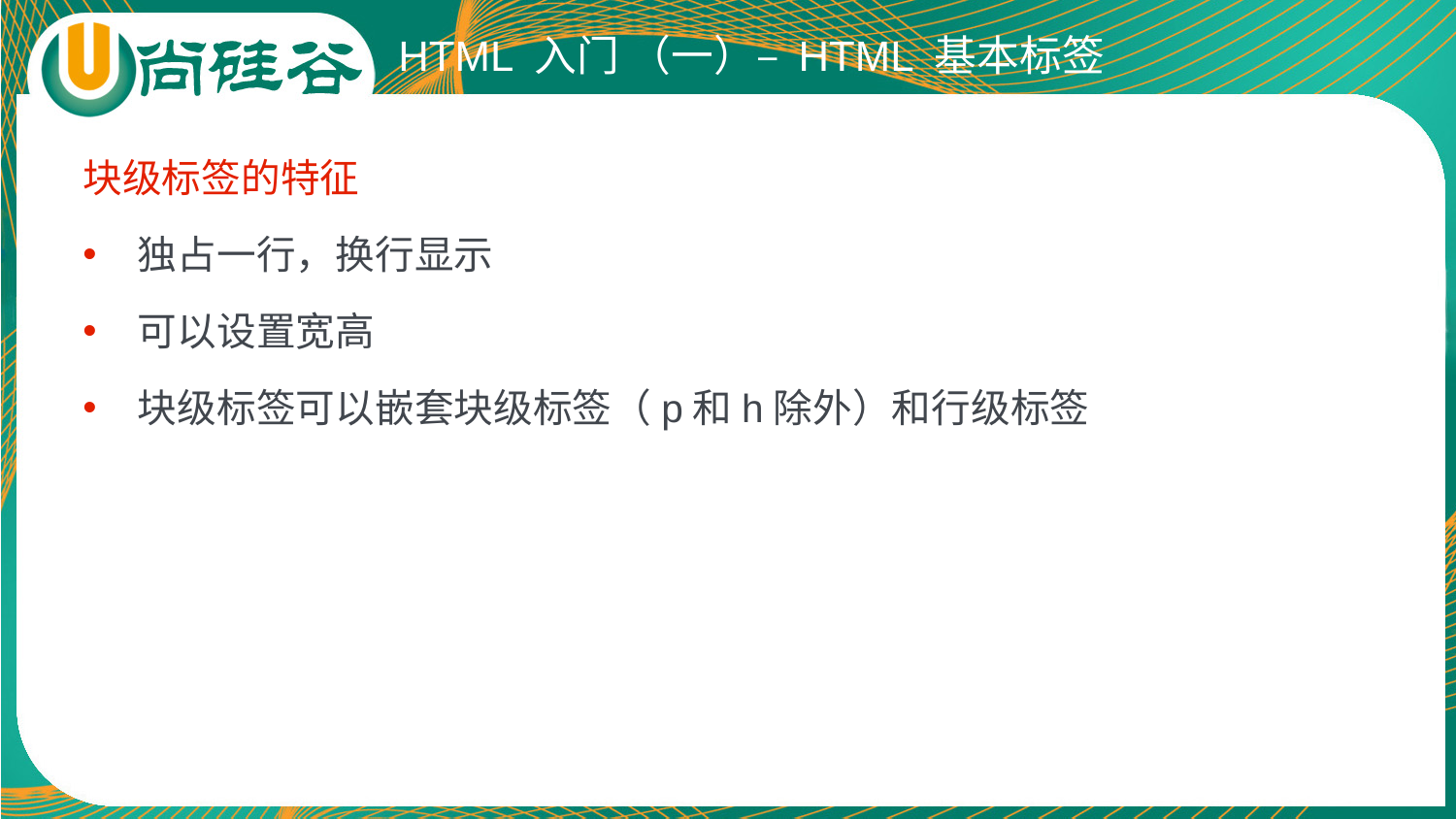

# HTML 入门 （一）– HTML 基本标签
块级标签的特征
独占一行，换行显示
可以设置宽高
块级标签可以嵌套块级标签（p和h除外）和行级标签